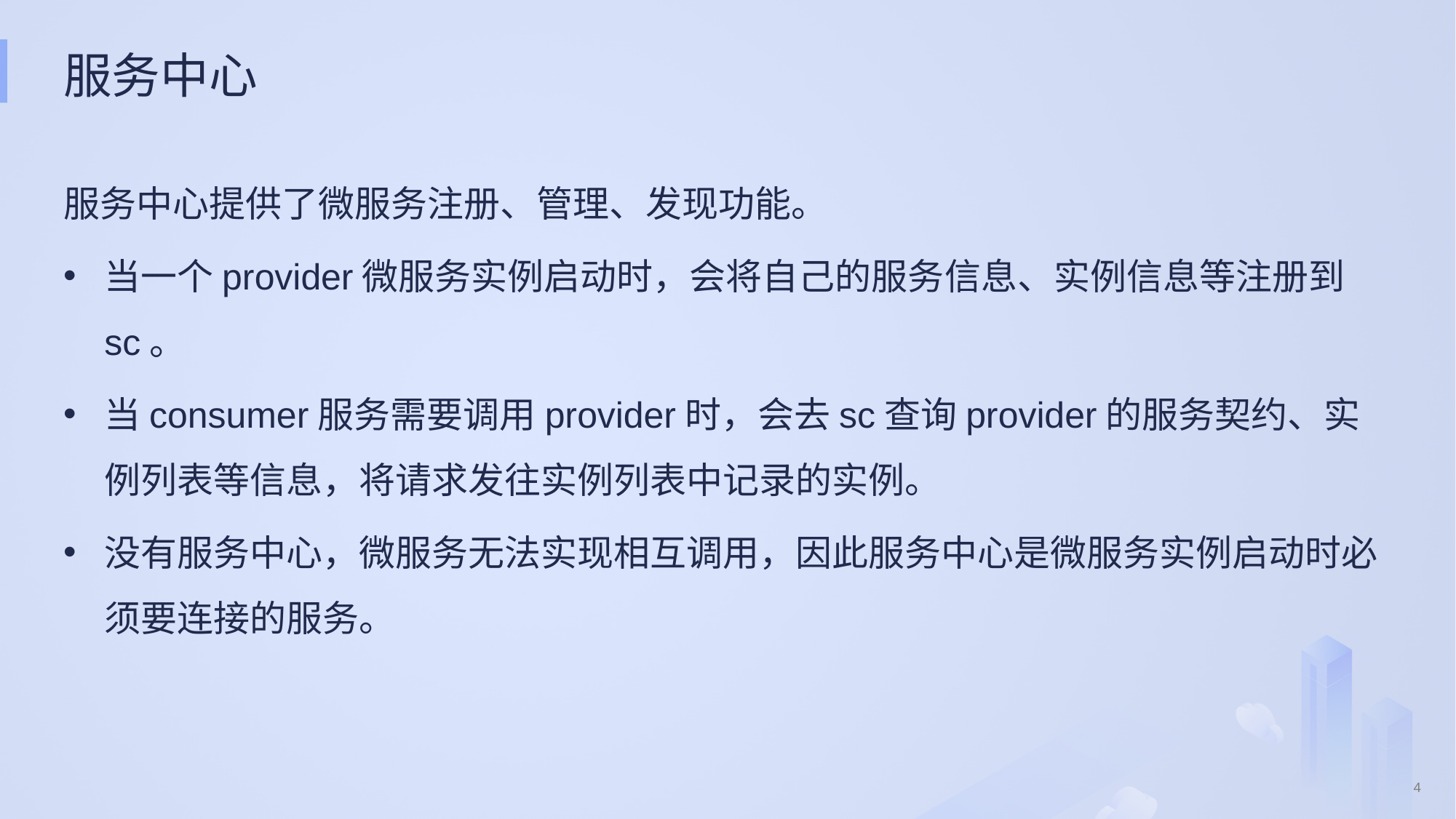

# 服务中心
服务中心提供了微服务注册、管理、发现功能。
当一个provider微服务实例启动时，会将自己的服务信息、实例信息等注册到sc。
当consumer服务需要调用provider时，会去sc查询provider的服务契约、实例列表等信息，将请求发往实例列表中记录的实例。
没有服务中心，微服务无法实现相互调用，因此服务中心是微服务实例启动时必须要连接的服务。